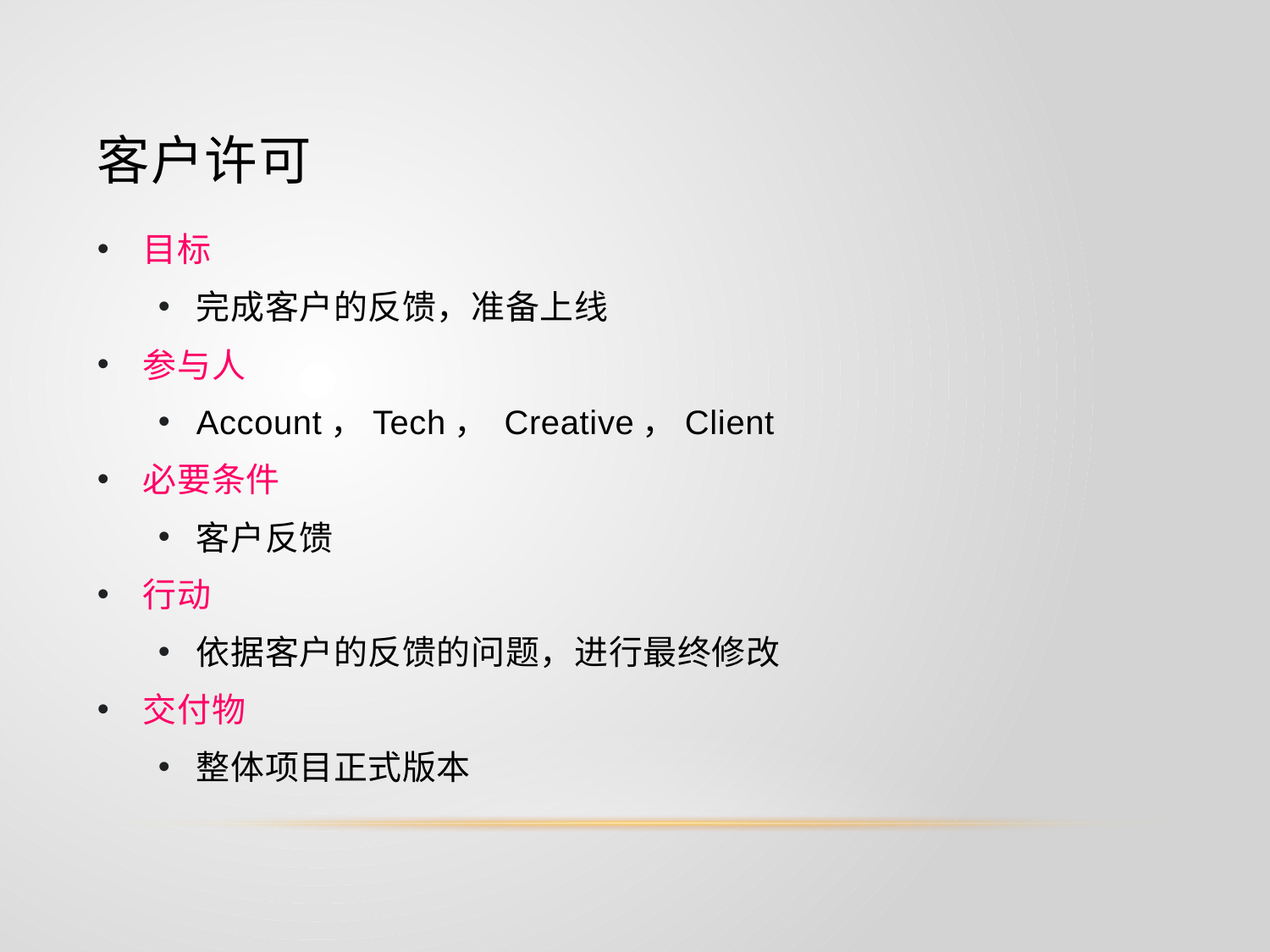

# 客户许可
目标
完成客户的反馈，准备上线
参与人
Account，Tech， Creative，Client
必要条件
客户反馈
行动
依据客户的反馈的问题，进行最终修改
交付物
整体项目正式版本